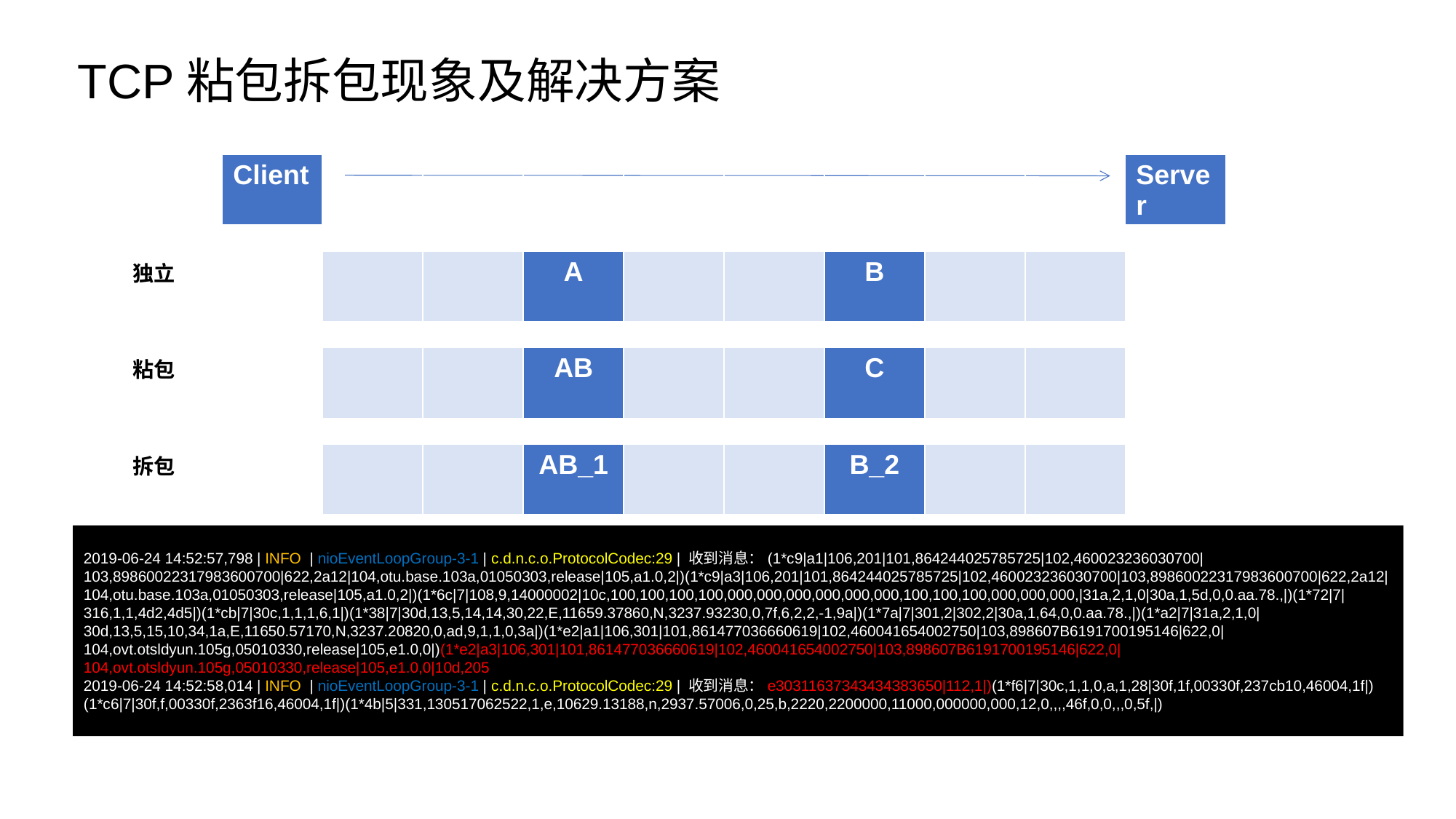

TCP粘包拆包现象及解决方案
|  | Client |  |  |  |  |  |  |  |  | Server |
| --- | --- | --- | --- | --- | --- | --- | --- | --- | --- | --- |
| 独立 | Client |  |  | A |  |  | B |  |  | Server |
| --- | --- | --- | --- | --- | --- | --- | --- | --- | --- | --- |
| 粘包 | Client |  |  | AB |  |  | C |  |  | Server |
| --- | --- | --- | --- | --- | --- | --- | --- | --- | --- | --- |
| 拆包 | Client |  |  | AB\_1 |  |  | B\_2 |  |  | Server |
| --- | --- | --- | --- | --- | --- | --- | --- | --- | --- | --- |

2019-06-24 14:52:57,798 | INFO  | nioEventLoopGroup-3-1 | c.d.n.c.o.ProtocolCodec:29 | 收到消息：(1*c9|a1|106,201|101,864244025785725|102,460023236030700|103,89860022317983600700|622,2a12|104,otu.base.103a,01050303,release|105,a1.0,2|)(1*c9|a3|106,201|101,864244025785725|102,460023236030700|103,89860022317983600700|622,2a12|104,otu.base.103a,01050303,release|105,a1.0,2|)(1*6c|7|108,9,14000002|10c,100,100,100,100,000,000,000,000,000,000,100,100,100,000,000,000,|31a,2,1,0|30a,1,5d,0,0.aa.78.,|)(1*72|7|316,1,1,4d2,4d5|)(1*cb|7|30c,1,1,1,6,1|)(1*38|7|30d,13,5,14,14,30,22,E,11659.37860,N,3237.93230,0,7f,6,2,2,-1,9a|)(1*7a|7|301,2|302,2|30a,1,64,0,0.aa.78.,|)(1*a2|7|31a,2,1,0|30d,13,5,15,10,34,1a,E,11650.57170,N,3237.20820,0,ad,9,1,1,0,3a|)(1*e2|a1|106,301|101,861477036660619|102,460041654002750|103,898607B6191700195146|622,0|104,ovt.otsldyun.105g,05010330,release|105,e1.0,0|)(1*e2|a3|106,301|101,861477036660619|102,460041654002750|103,898607B6191700195146|622,0|104,ovt.otsldyun.105g,05010330,release|105,e1.0,0|10d,205
2019-06-24 14:52:58,014 | INFO  | nioEventLoopGroup-3-1 | c.d.n.c.o.ProtocolCodec:29 | 收到消息：e30311637343434383650|112,1|)(1*f6|7|30c,1,1,0,a,1,28|30f,1f,00330f,237cb10,46004,1f|)(1*c6|7|30f,f,00330f,2363f16,46004,1f|)(1*4b|5|331,130517062522,1,e,10629.13188,n,2937.57006,0,25,b,2220,2200000,11000,000000,000,12,0,,,,46f,0,0,,,0,5f,|)